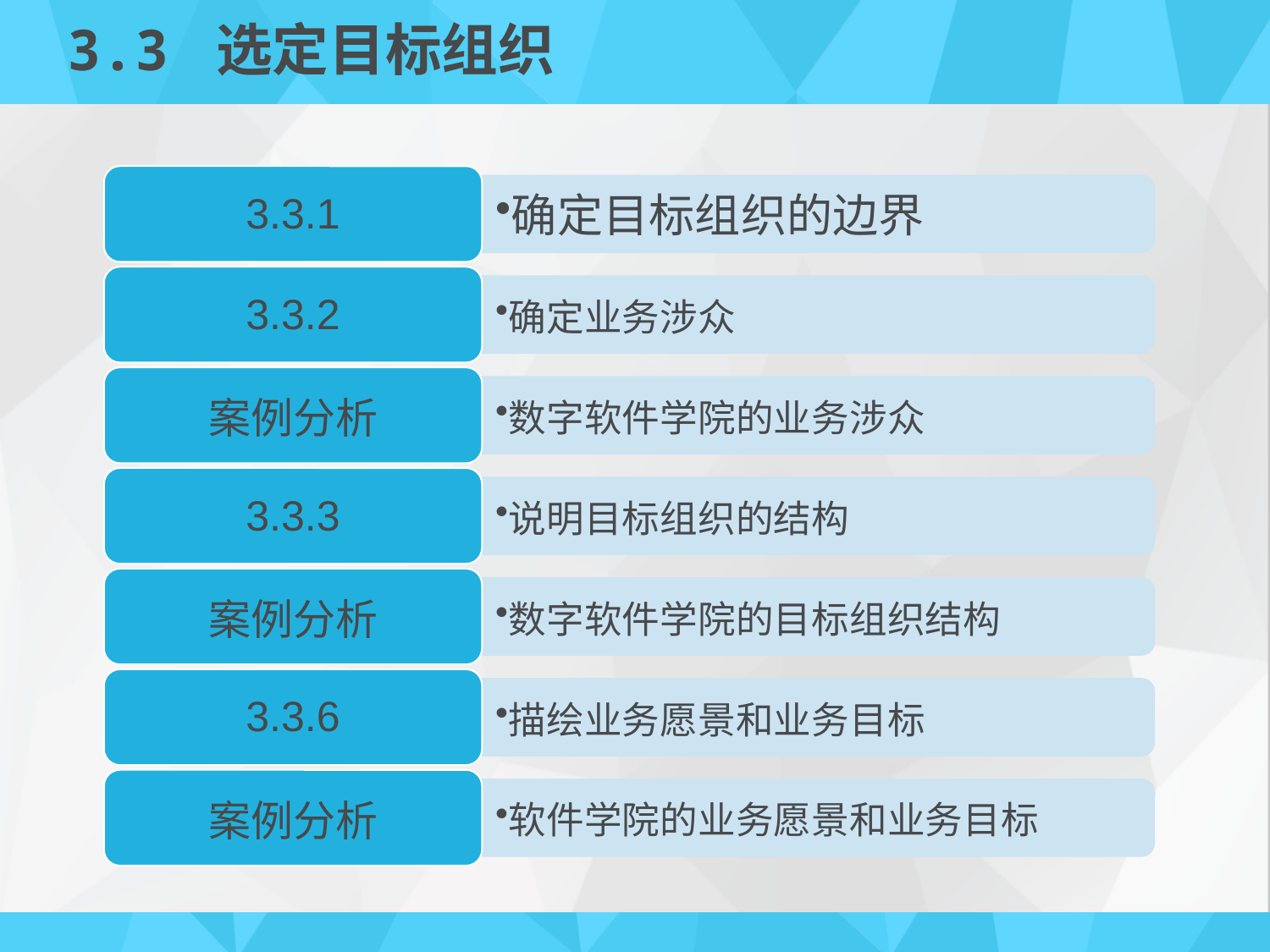

# 3.3 选定目标组织
3.3.2
确定业务涉众
案例分析
数字软件学院的业务涉众
3.3.1
确定目标组织的边界
3.3.3
说明目标组织的结构
案例分析
数字软件学院的目标组织结构
3.3.6
描绘业务愿景和业务目标
案例分析
软件学院的业务愿景和业务目标